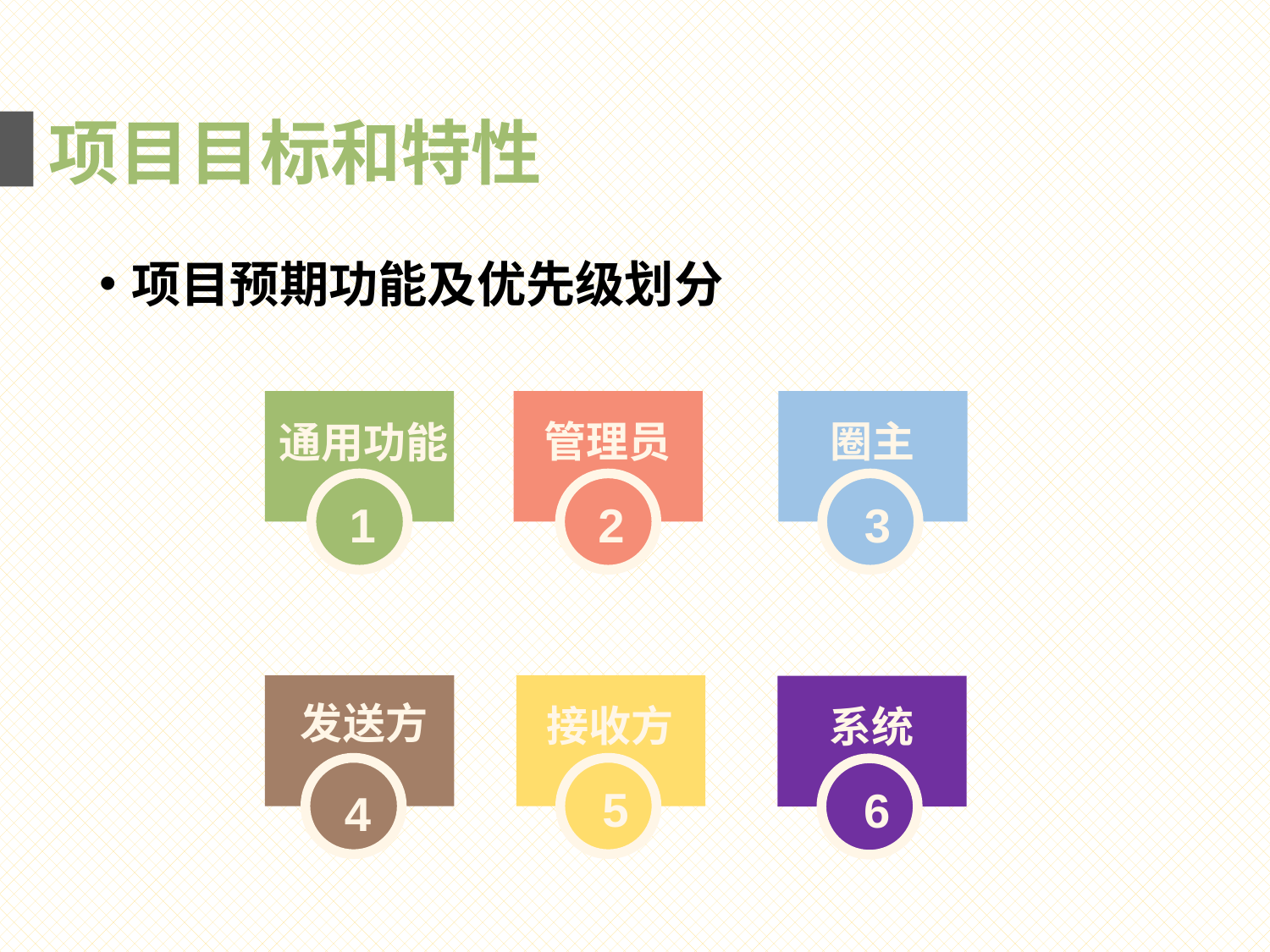

项目目标和特性

项目预期功能及优先级划分

管理员
圈主
通用功能

3
1
2

发送方
接收方
系统

5
6
4